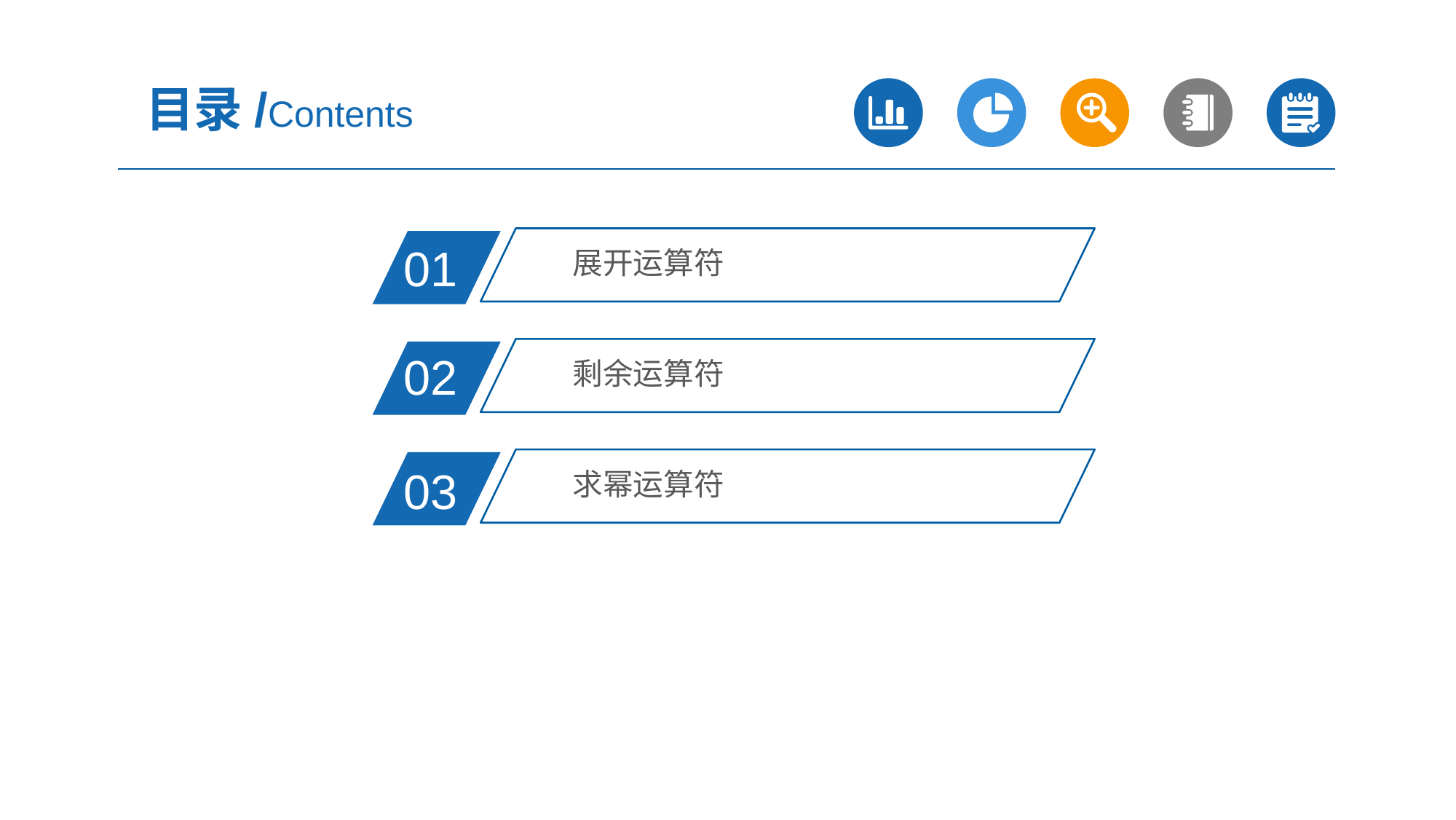

目录/Contents

展开运算符

01

剩余运算符
02

求幂运算符

03